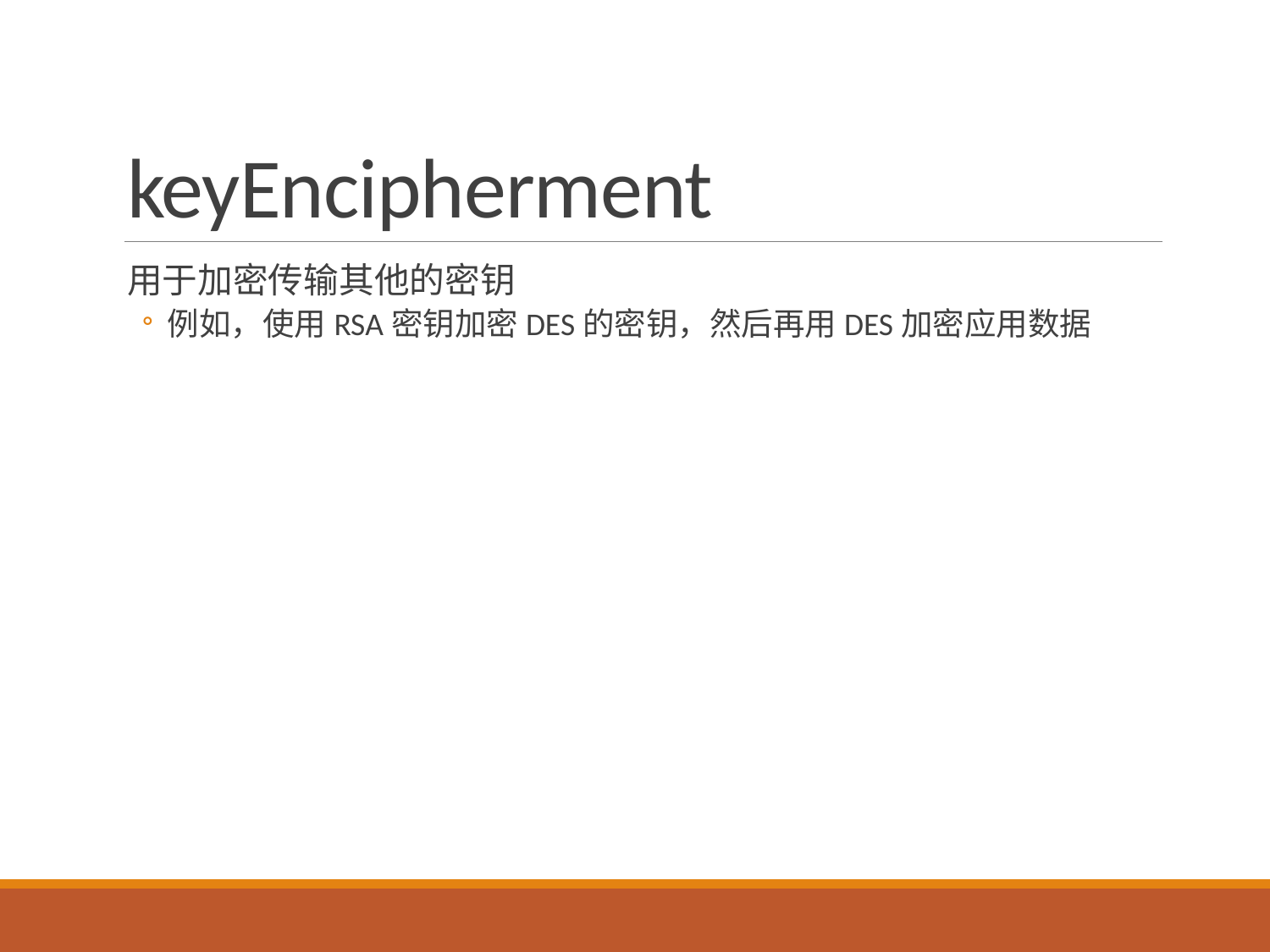

# keyEncipherment
用于加密传输其他的密钥
例如，使用RSA密钥加密DES的密钥，然后再用DES加密应用数据
47